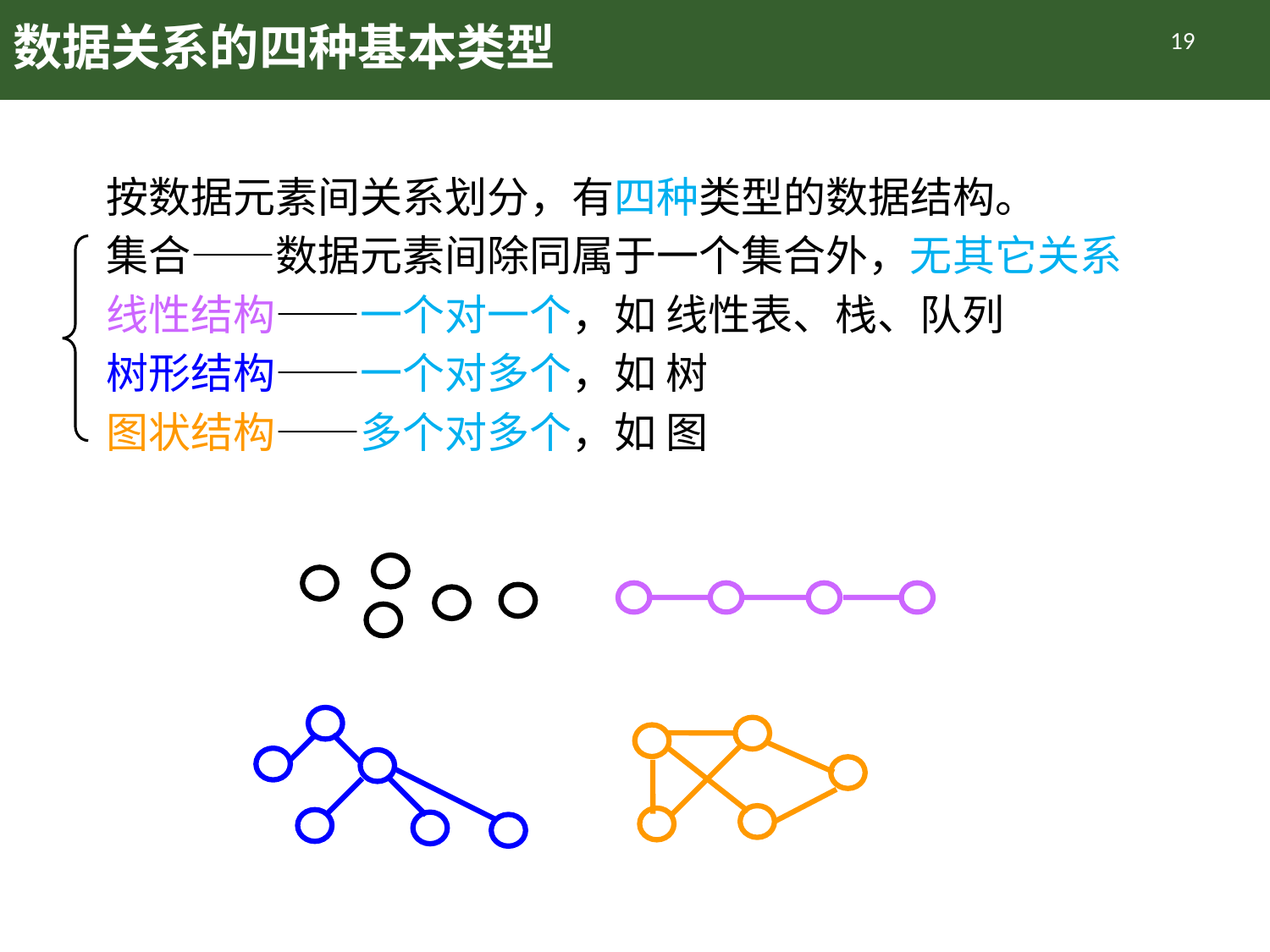

# 数据关系的四种基本类型
19
按数据元素间关系划分，有四种类型的数据结构。
集合——数据元素间除同属于一个集合外，无其它关系
线性结构——一个对一个，如 线性表、栈、队列
树形结构——一个对多个，如 树
图状结构——多个对多个，如 图